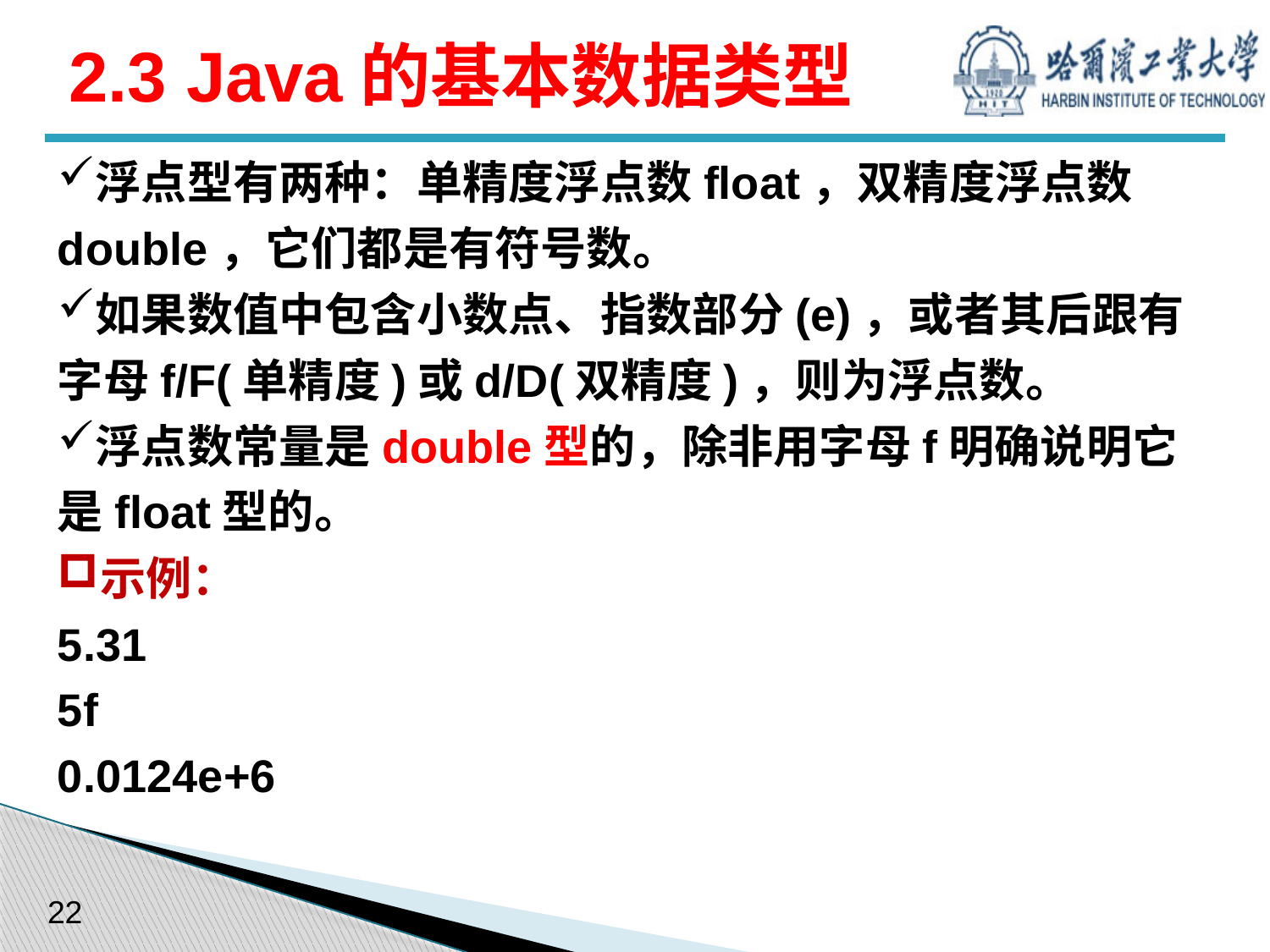

# 2.3 Java的基本数据类型
浮点型有两种：单精度浮点数float，双精度浮点数double，它们都是有符号数。
如果数值中包含小数点、指数部分(e)，或者其后跟有字母f/F(单精度)或d/D(双精度)，则为浮点数。
浮点数常量是double型的，除非用字母f明确说明它是float型的。
示例：
5.31
5f
0.0124e+6